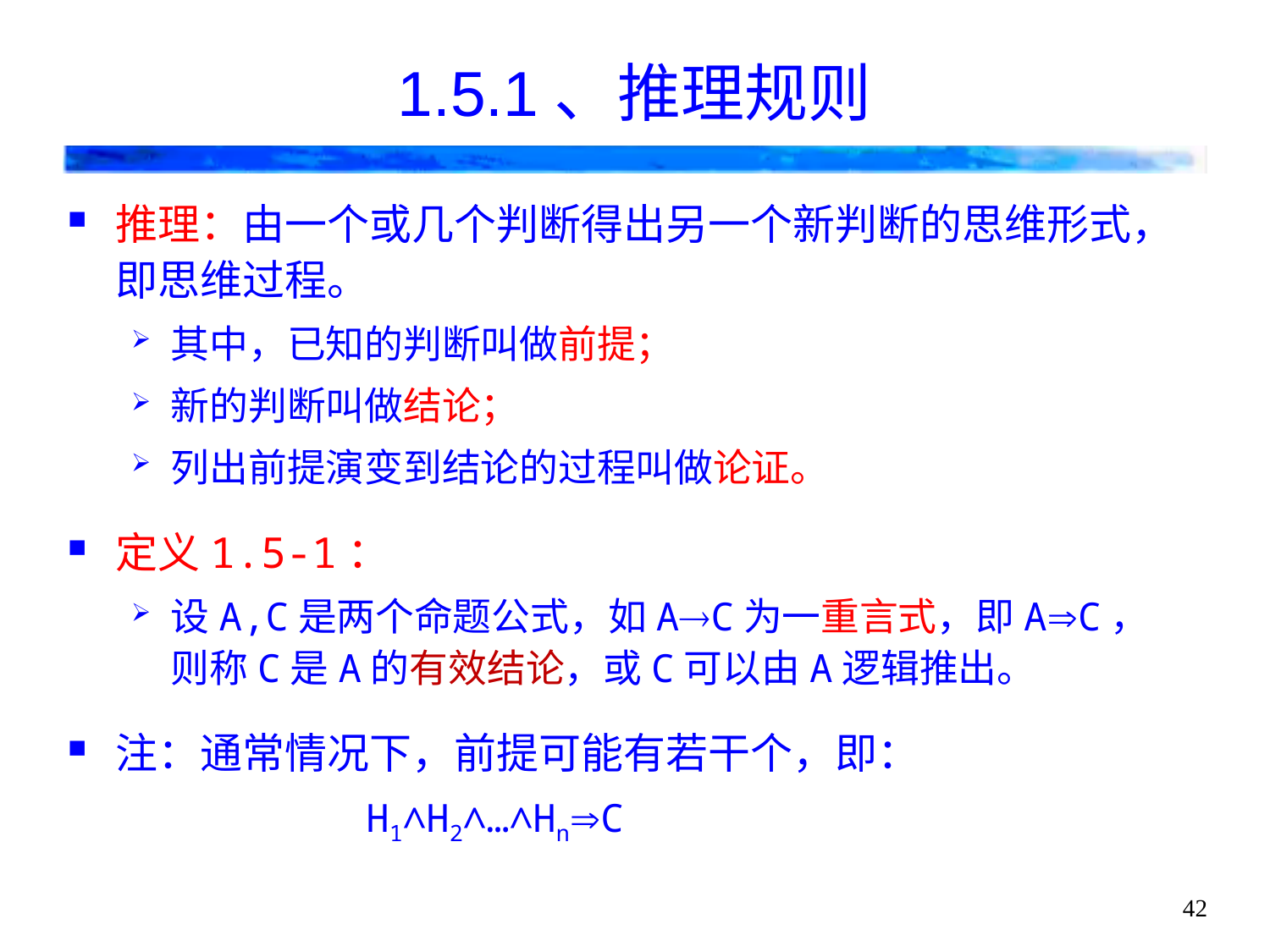

# 1.5.1、推理规则
推理：由一个或几个判断得出另一个新判断的思维形式，即思维过程。
其中，已知的判断叫做前提；
新的判断叫做结论；
列出前提演变到结论的过程叫做论证。
定义1.5-1：
设A,C是两个命题公式，如A→C为一重言式，即A⇒C，则称C是A的有效结论，或C可以由A逻辑推出。
注：通常情况下，前提可能有若干个，即：
H1∧H2∧…∧Hn⇒C
42